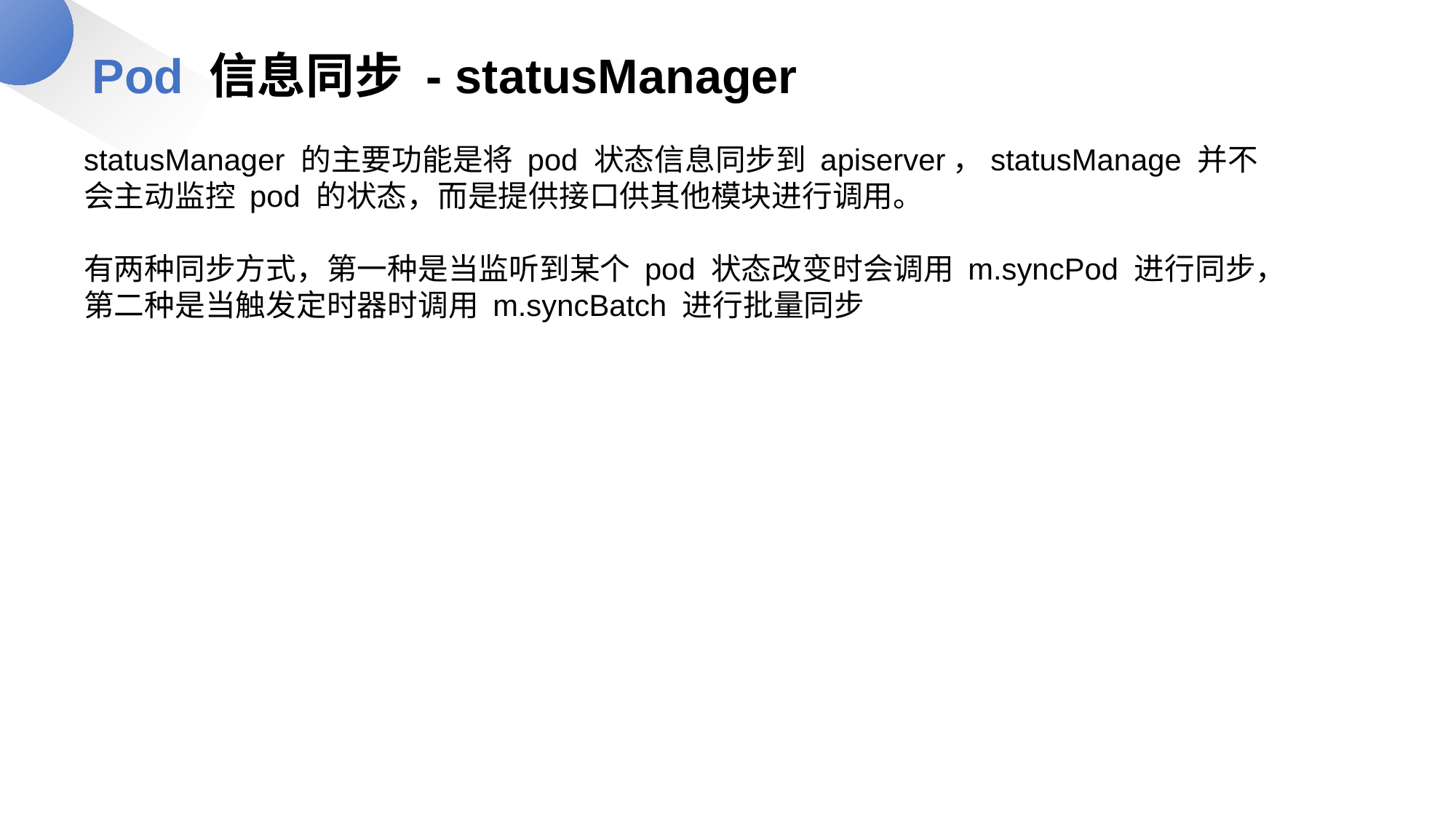

Pod 信息同步 - statusManager
statusManager 的主要功能是将 pod 状态信息同步到 apiserver，statusManage 并不会主动监控 pod 的状态，而是提供接口供其他模块进行调用。

有两种同步方式，第一种是当监听到某个 pod 状态改变时会调用 m.syncPod 进行同步，第二种是当触发定时器时调用 m.syncBatch 进行批量同步